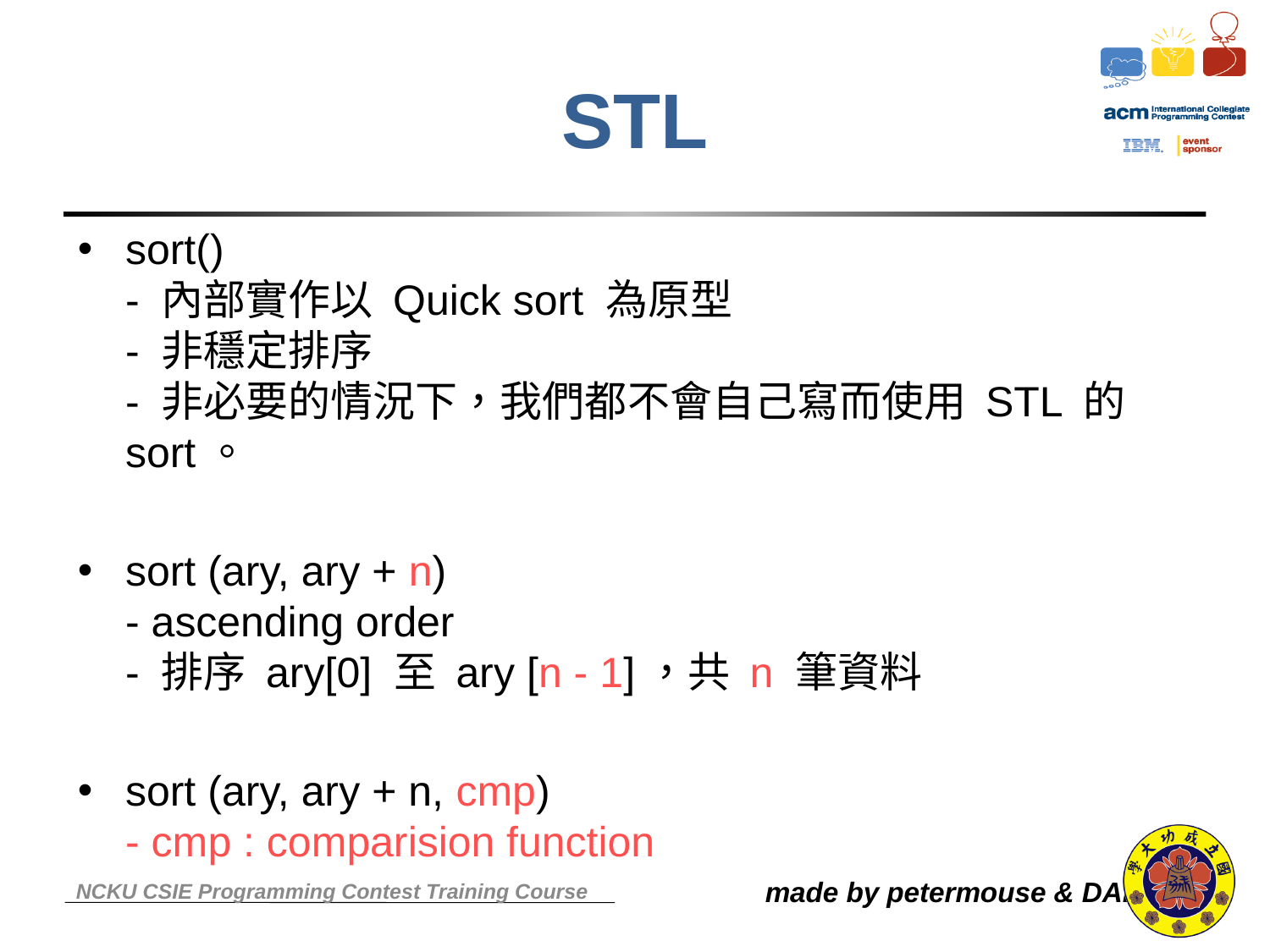

# STL
sort()
- 內部實作以 Quick sort 為原型
- 非穩定排序
- 非必要的情況下，我們都不會自己寫而使用 STL 的sort。

sort (ary, ary + n)
- ascending order
- 排序 ary[0] 至 ary [n - 1]，共 n 筆資料

sort (ary, ary + n, cmp)
- cmp : comparision function